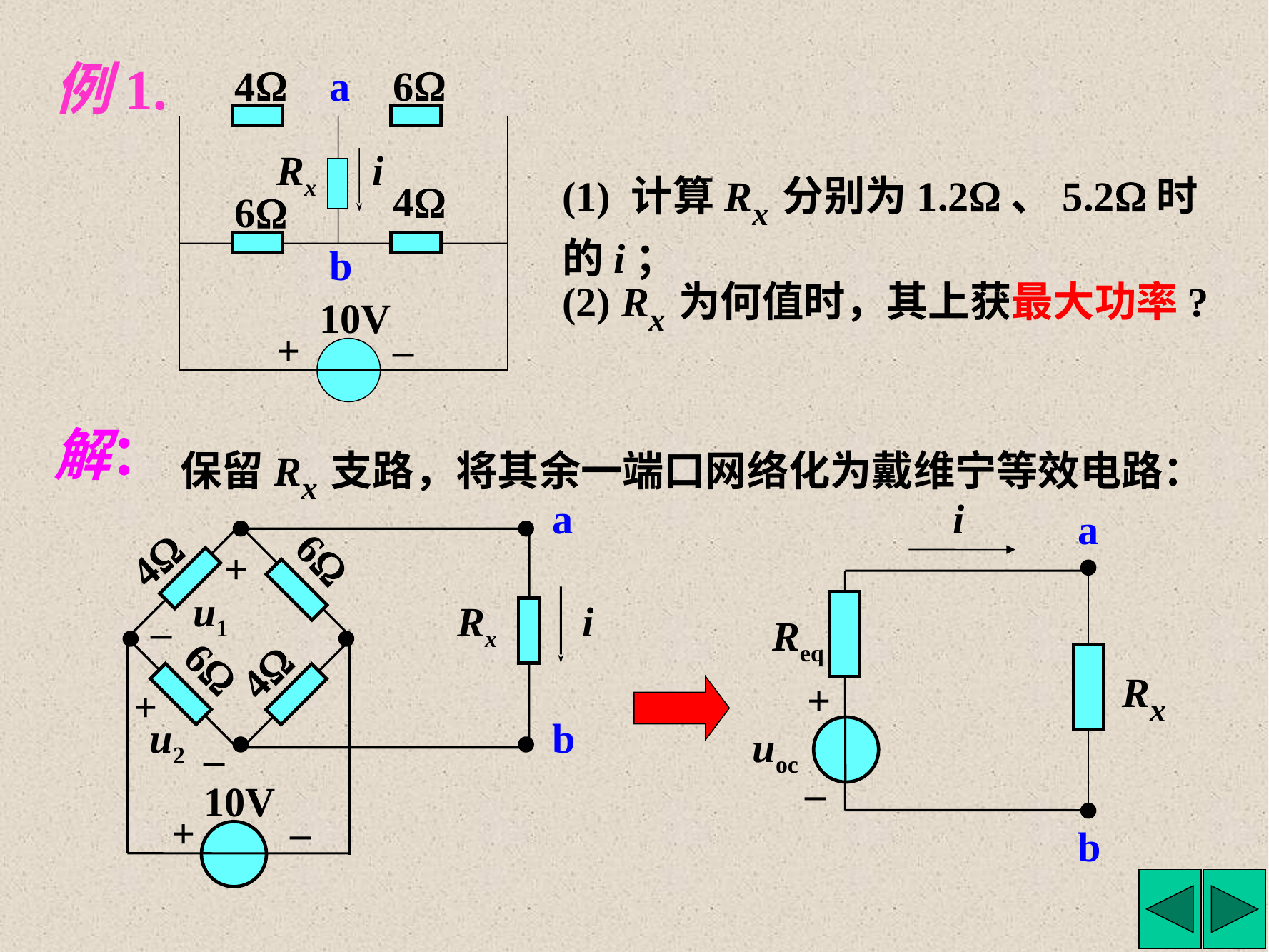

例1.
4Ω
a
6Ω

Rx
i

4Ω
6Ω

b

10V
+
–

(1) 计算Rx分别为1.2Ω、5.2Ω时的i；
(2) Rx为何值时，其上获最大功率?
解：
保留Rx支路，将其余一端口网络化为戴维宁等效电路：
a

4Ω

6Ω
+

u1

Rx
i

–
4Ω

6Ω

+
u2
b
–

10V
+
–

i
a

Req

Rx
+

uoc

–

b